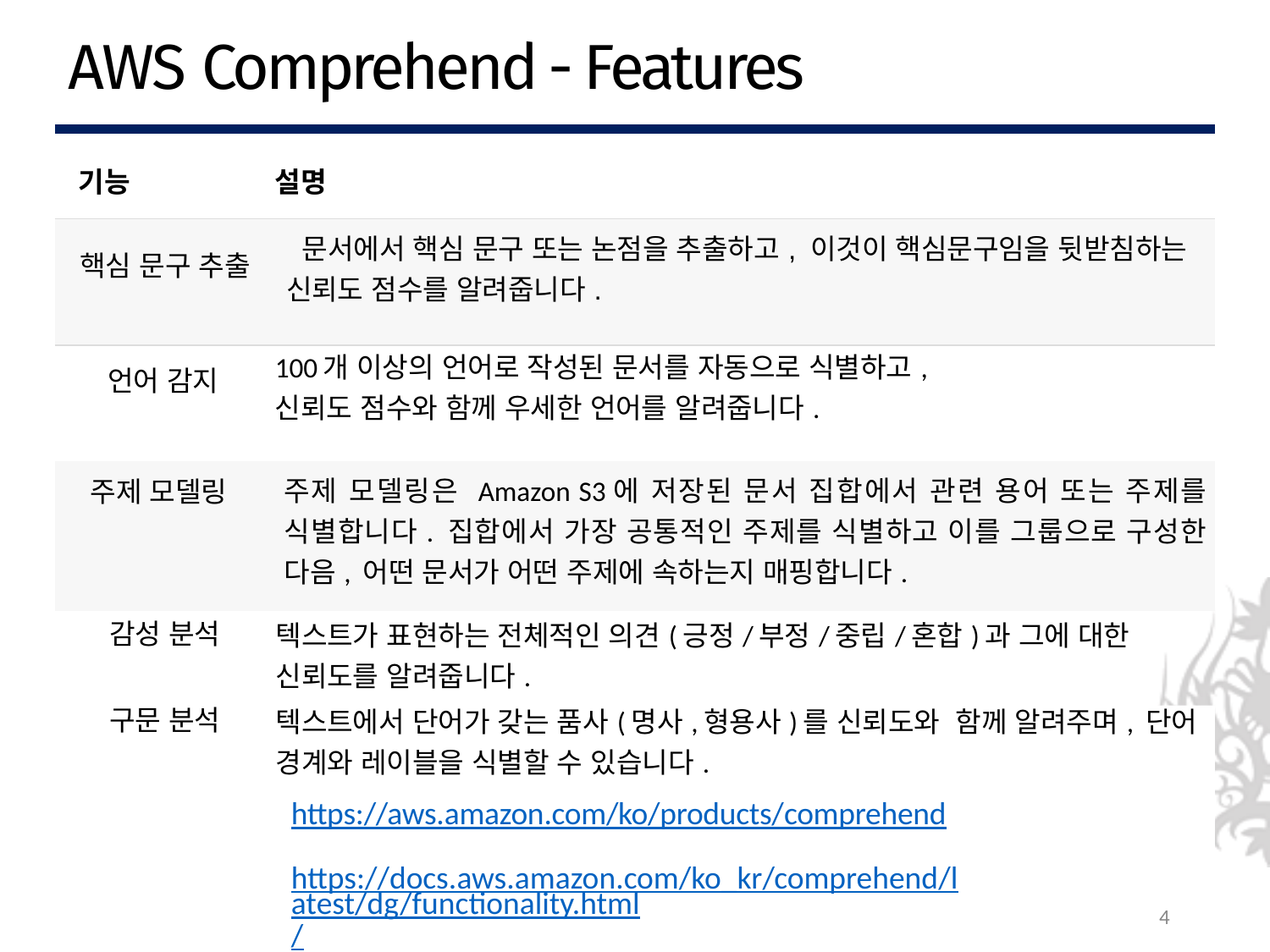

# AWS Comprehend - Features
| 기능 | 설명 |
| --- | --- |
| 핵심 문구 추출 | 문서에서 핵심 문구 또는 논점을 추출하고, 이것이 핵심문구임을 뒷받침하는 신뢰도 점수를 알려줍니다. |
| 언어 감지 | 100개 이상의 언어로 작성된 문서를 자동으로 식별하고, 신뢰도 점수와 함께 우세한 언어를 알려줍니다. |
| 주제 모델링 | 주제 모델링은 Amazon S3에 저장된 문서 집합에서 관련 용어 또는 주제를 식별합니다. 집합에서 가장 공통적인 주제를 식별하고 이를 그룹으로 구성한 다음, 어떤 문서가 어떤 주제에 속하는지 매핑합니다. |
| 감성 분석 | 텍스트가 표현하는 전체적인 의견(긍정/부정/중립/혼합)과 그에 대한 신뢰도를 알려줍니다. |
| 구문 분석 | 텍스트에서 단어가 갖는 품사(명사,형용사)를 신뢰도와 함께 알려주며, 단어 경계와 레이블을 식별할 수 있습니다. |

https://aws.amazon.com/ko/products/comprehend

https://docs.aws.amazon.com/ko_kr/comprehend/latest/dg/functionality.html/
4